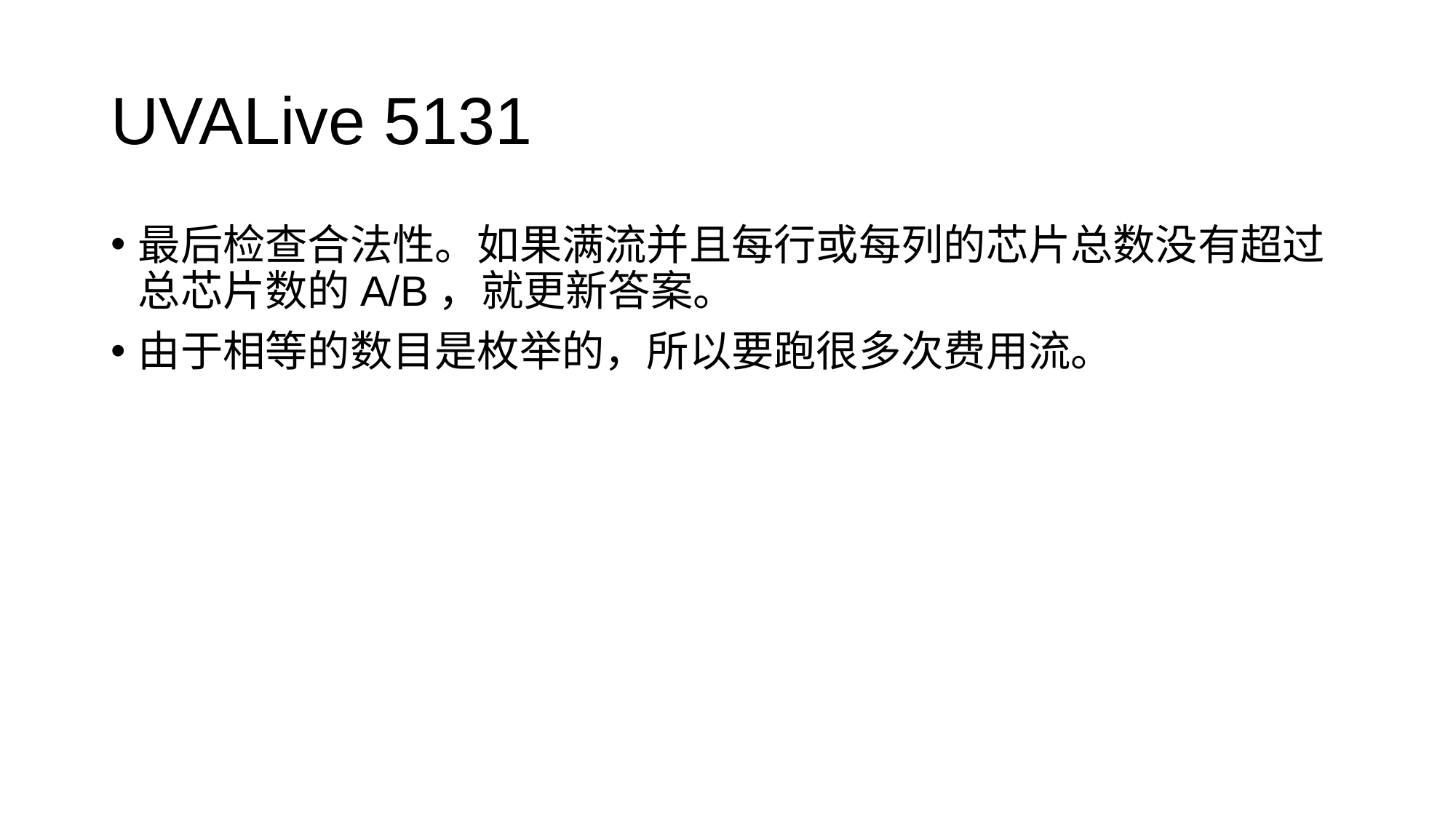

# UVALive 5131
最后检查合法性。如果满流并且每行或每列的芯片总数没有超过总芯片数的A/B，就更新答案。
由于相等的数目是枚举的，所以要跑很多次费用流。